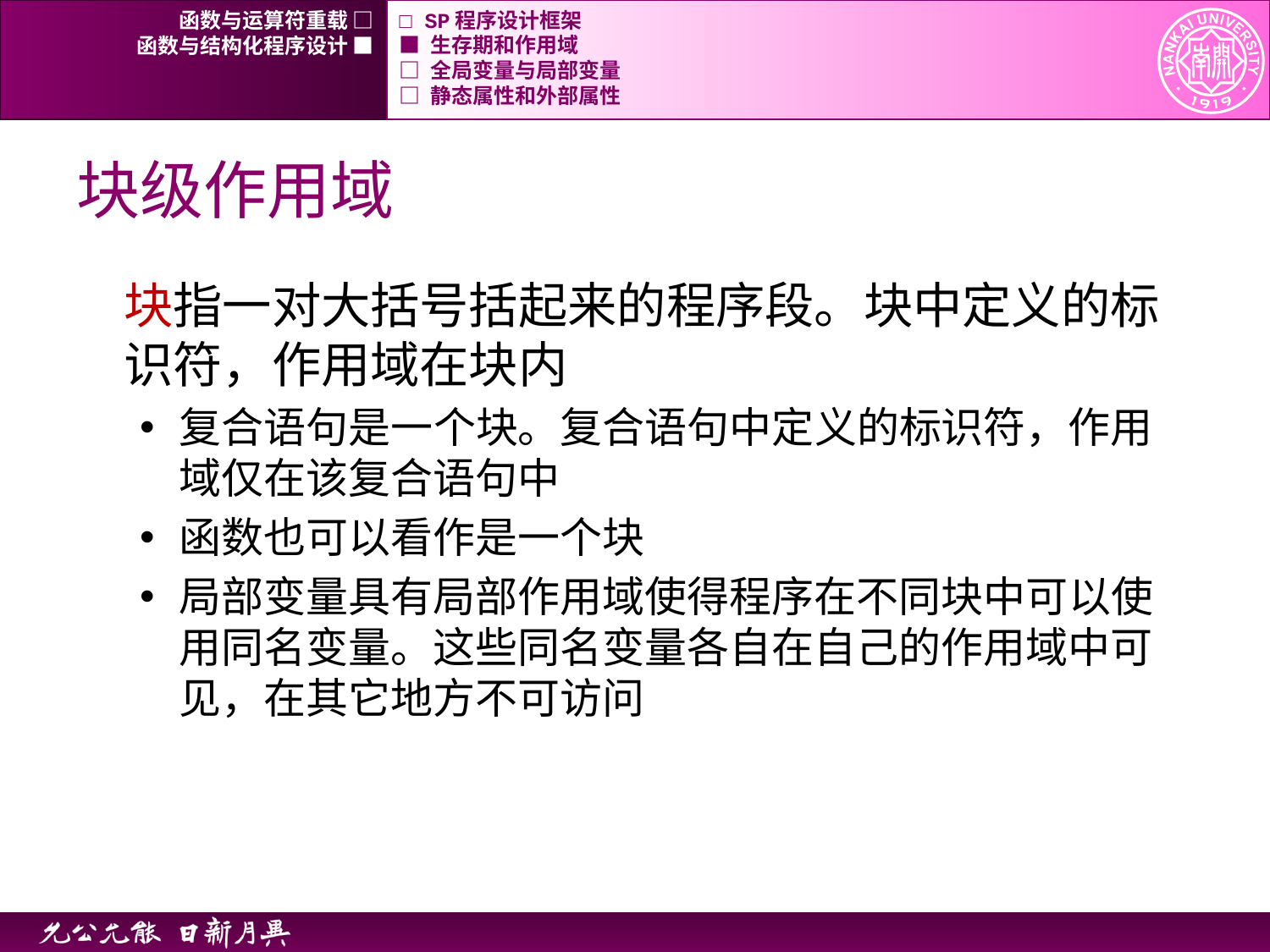

函数与运算符重载 □
□ SP程序设计框架
函数与结构化程序设计 ■
■ 生存期和作用域

□ 全局变量与局部变量

□ 静态属性和外部属性
# 块级作用域
块指一对大括号括起来的程序段。块中定义的标识符，作用域在块内
复合语句是一个块。复合语句中定义的标识符，作用域仅在该复合语句中
函数也可以看作是一个块
局部变量具有局部作用域使得程序在不同块中可以使用同名变量。这些同名变量各自在自己的作用域中可见，在其它地方不可访问